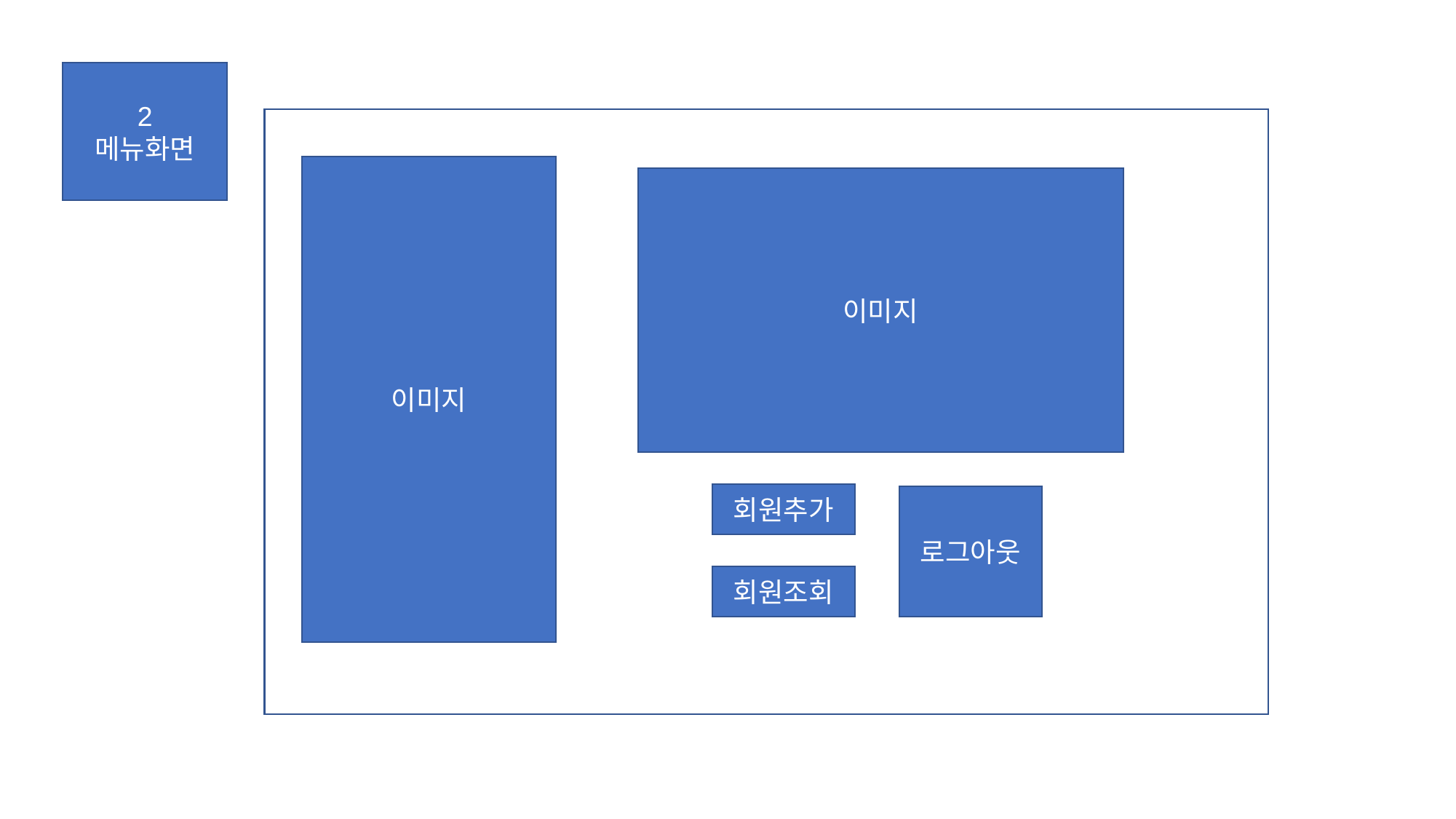

2
메뉴화면

이미지
이미지
회원추가
로그아웃
회원조회